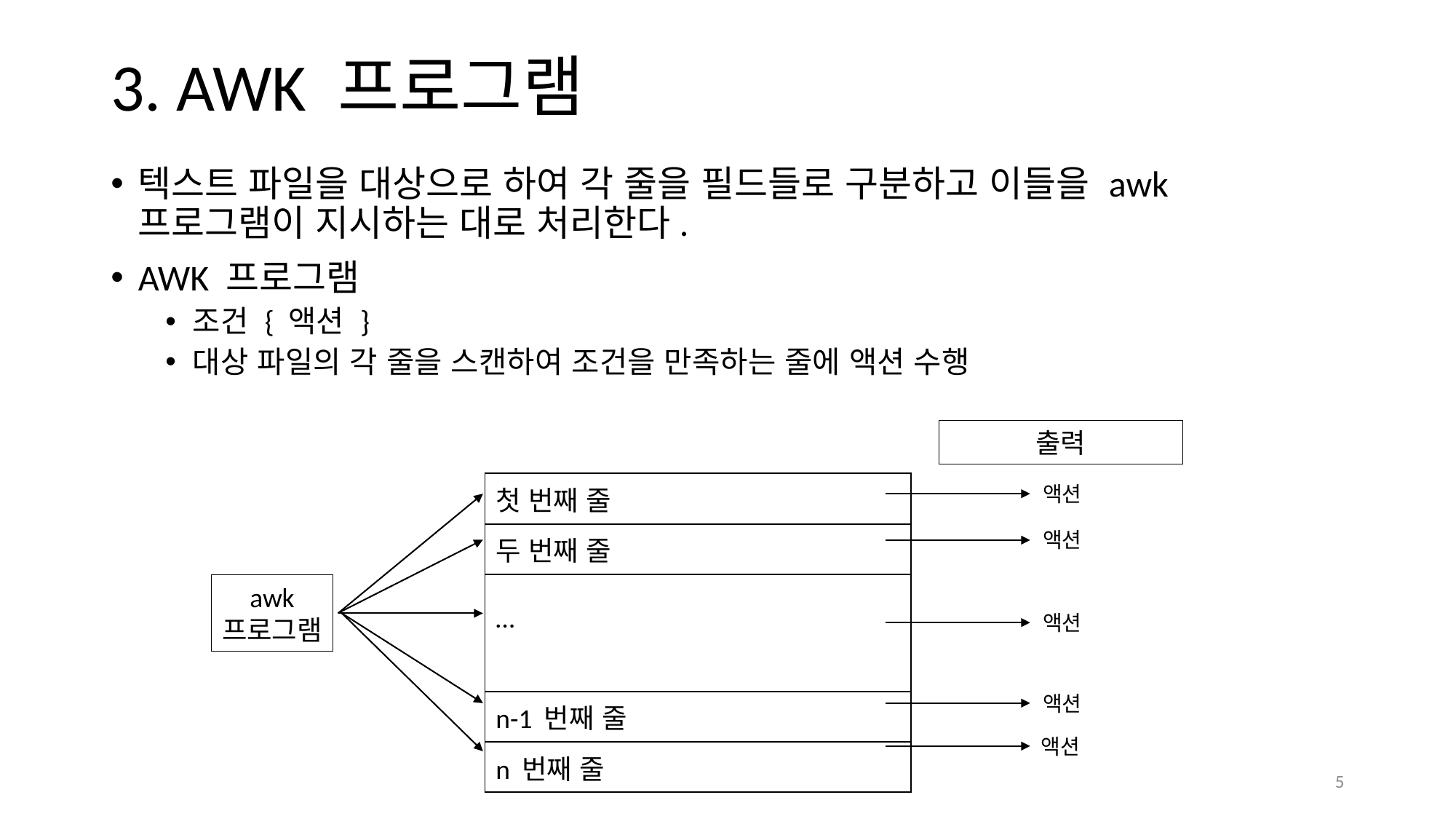

# 3. AWK 프로그램
텍스트 파일을 대상으로 하여 각 줄을 필드들로 구분하고 이들을 awk 프로그램이 지시하는 대로 처리한다.
AWK 프로그램
조건 { 액션 }
대상 파일의 각 줄을 스캔하여 조건을 만족하는 줄에 액션 수행
출력
액션
액션
awk
프로그램
액션
액션
액션
| 첫 번째 줄 |
| --- |
| 두 번째 줄 |
| … |
| n-1 번째 줄 |
| n 번째 줄 |
5